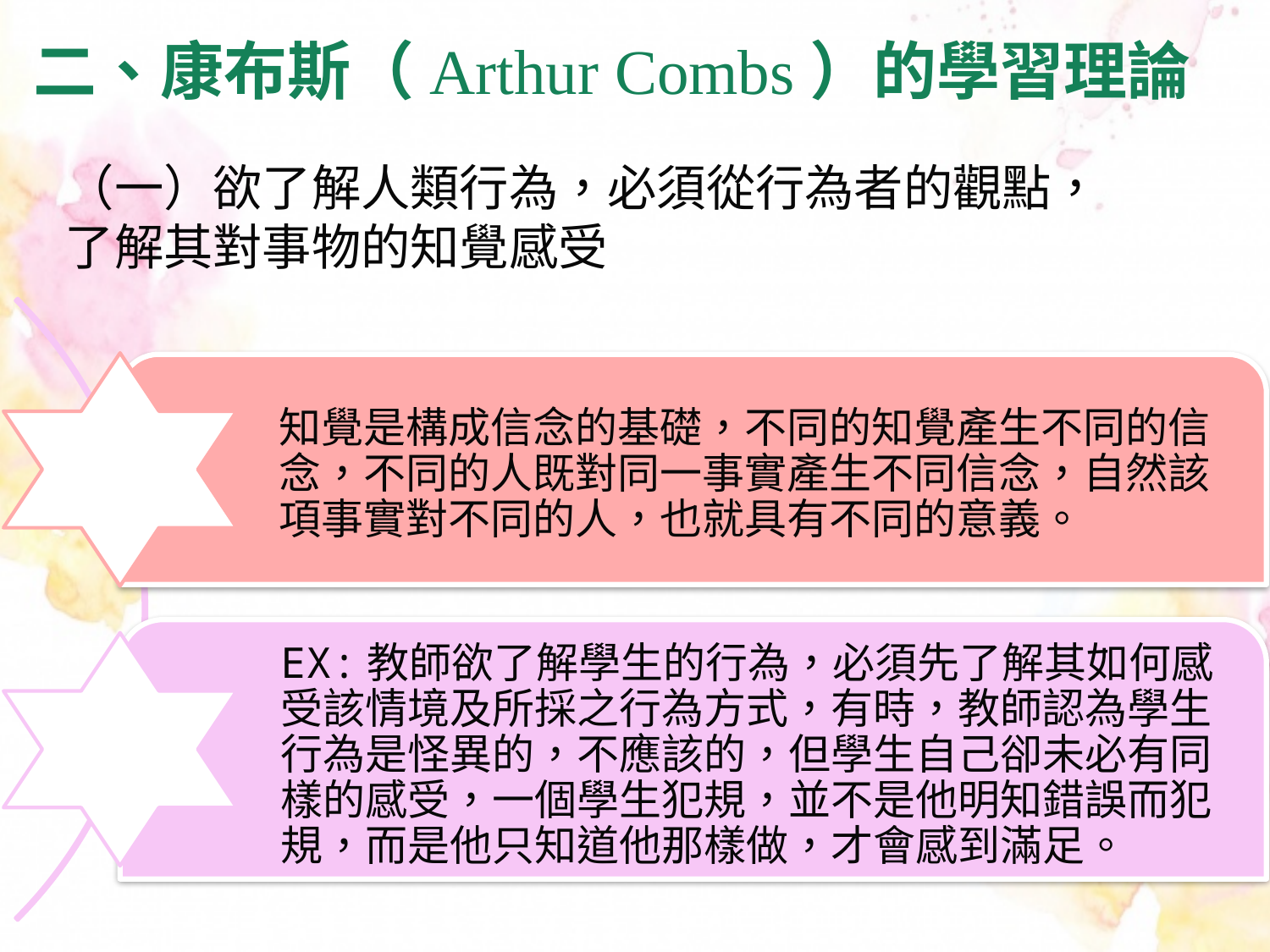

二、康布斯（Arthur Combs）的學習理論
（一）欲了解人類行為，必須從行為者的觀點，了解其對事物的知覺感受
知覺是構成信念的基礎，不同的知覺產生不同的信念，不同的人既對同一事實產生不同信念，自然該項事實對不同的人，也就具有不同的意義。
EX:教師欲了解學生的行為，必須先了解其如何感受該情境及所採之行為方式，有時，教師認為學生行為是怪異的，不應該的，但學生自己卻未必有同樣的感受，一個學生犯規，並不是他明知錯誤而犯規，而是他只知道他那樣做，才會感到滿足。